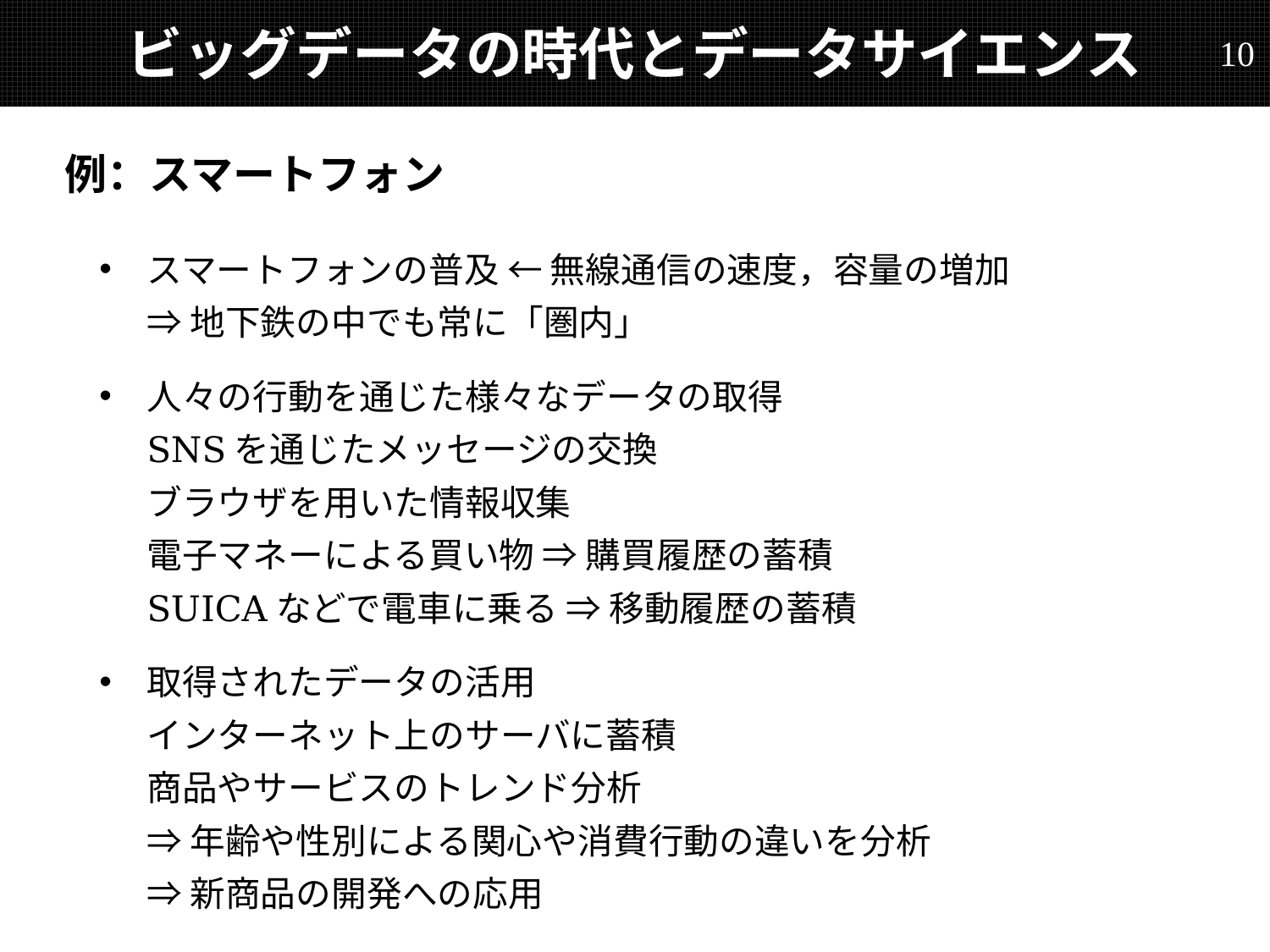

# ビッグデータの時代とデータサイエンス
10
例：スマートフォン
スマートフォンの普及 ← 無線通信の速度，容量の増加
⇒ 地下鉄の中でも常に「圏内」
人々の行動を通じた様々なデータの取得
SNSを通じたメッセージの交換
ブラウザを用いた情報収集
電子マネーによる買い物 ⇒ 購買履歴の蓄積
SUICAなどで電車に乗る ⇒ 移動履歴の蓄積
取得されたデータの活用
インターネット上のサーバに蓄積
商品やサービスのトレンド分析
⇒ 年齢や性別による関心や消費行動の違いを分析
⇒ 新商品の開発への応用